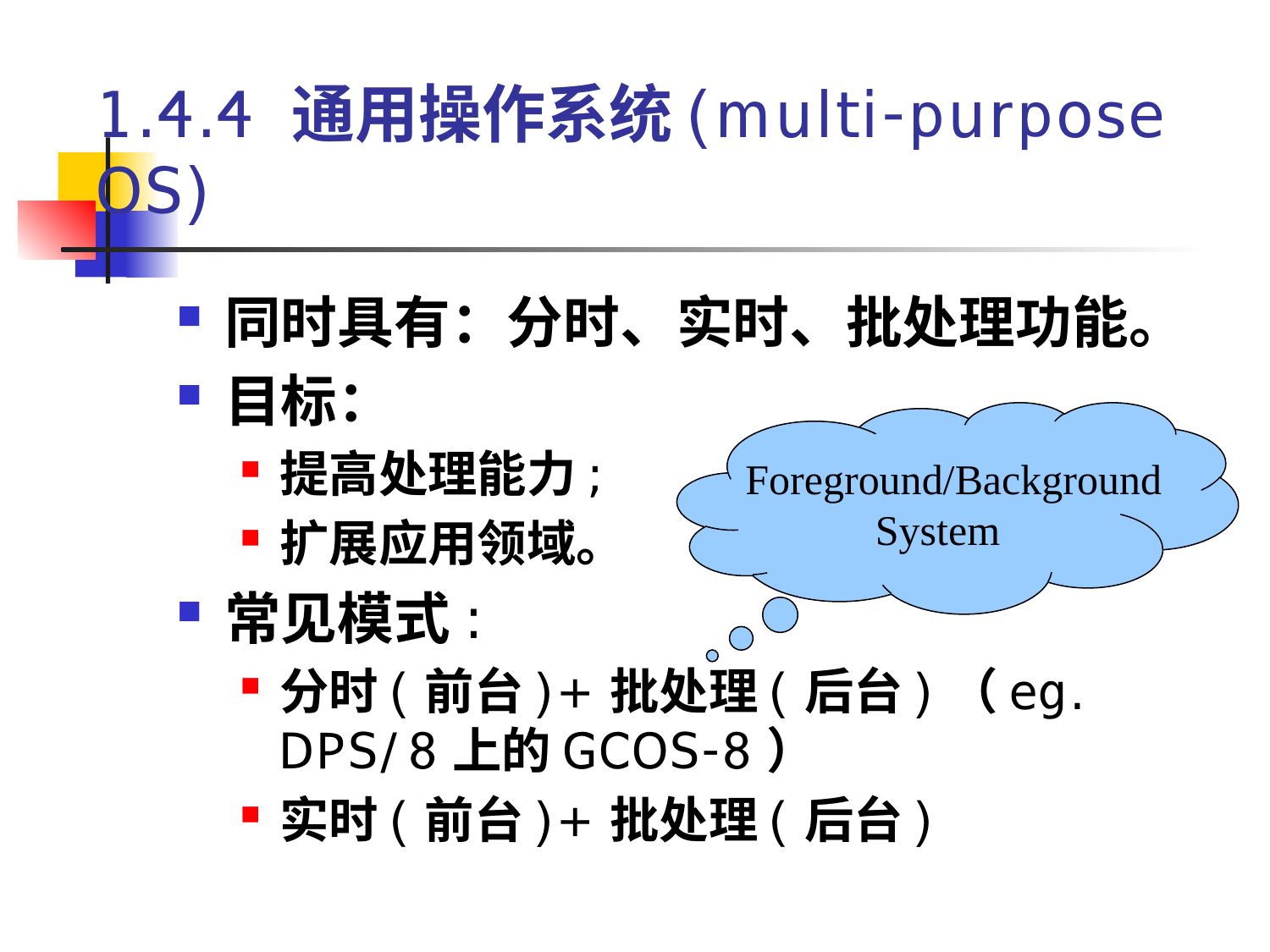

# 1.4.4 通用操作系统(multi-purpose OS)
同时具有：分时、实时、批处理功能。
目标：
提高处理能力;
扩展应用领域。
常见模式:
分时(前台)+批处理(后台)（eg. DPS/8上的GCOS-8）
实时(前台)+批处理(后台)
   Foreground/Background
System